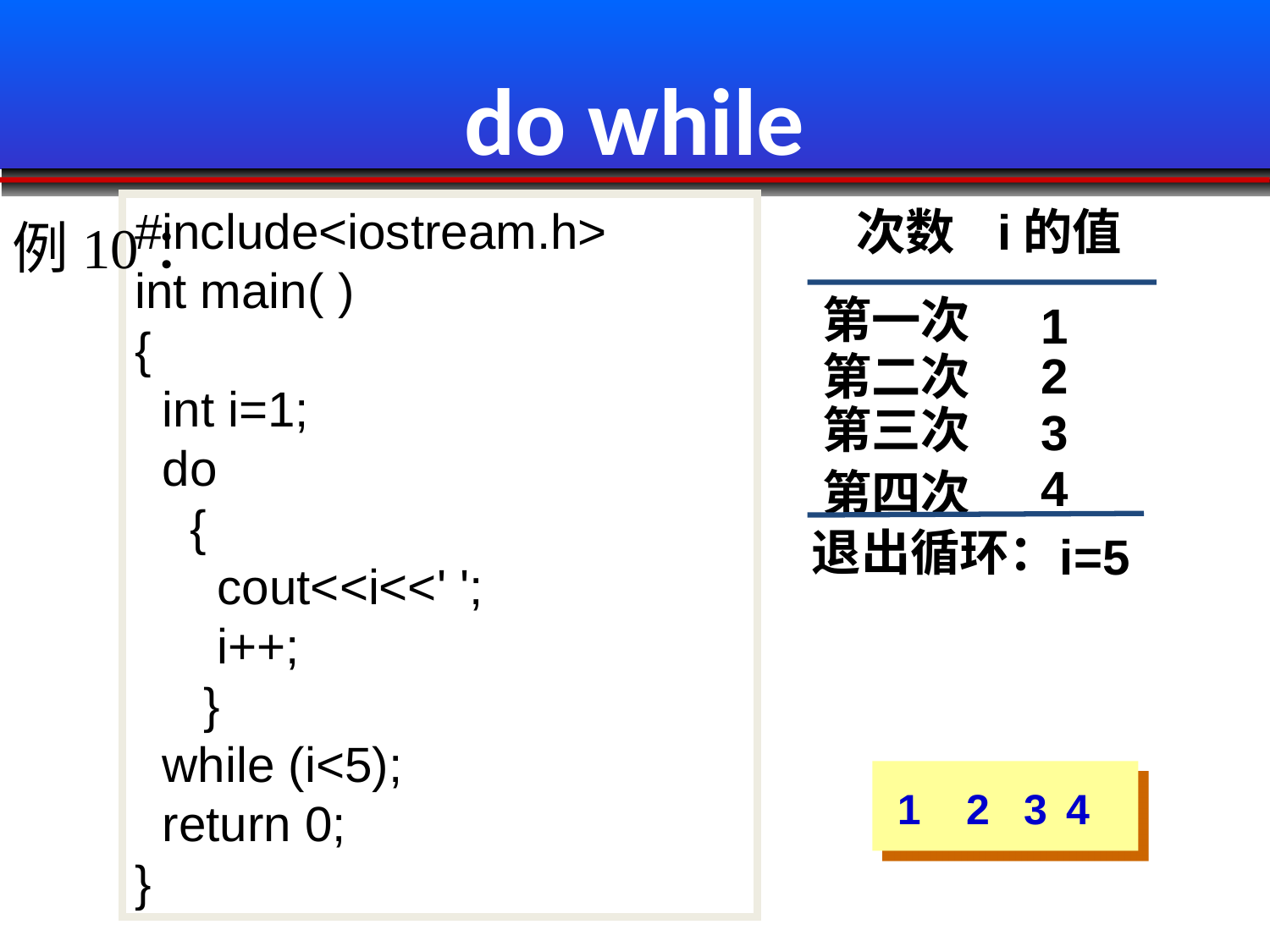

# do while
#include<iostream.h>
int main( )
{
  int i=1;
  do
    {
      cout<<i<<' ';
      i++;
     }
  while (i<5);
  return 0;
}
  次数
i的值
例10：

第一次
1
2
第二次
第三次
3
4
第四次

退出循环：
i=5

1
2
3
4